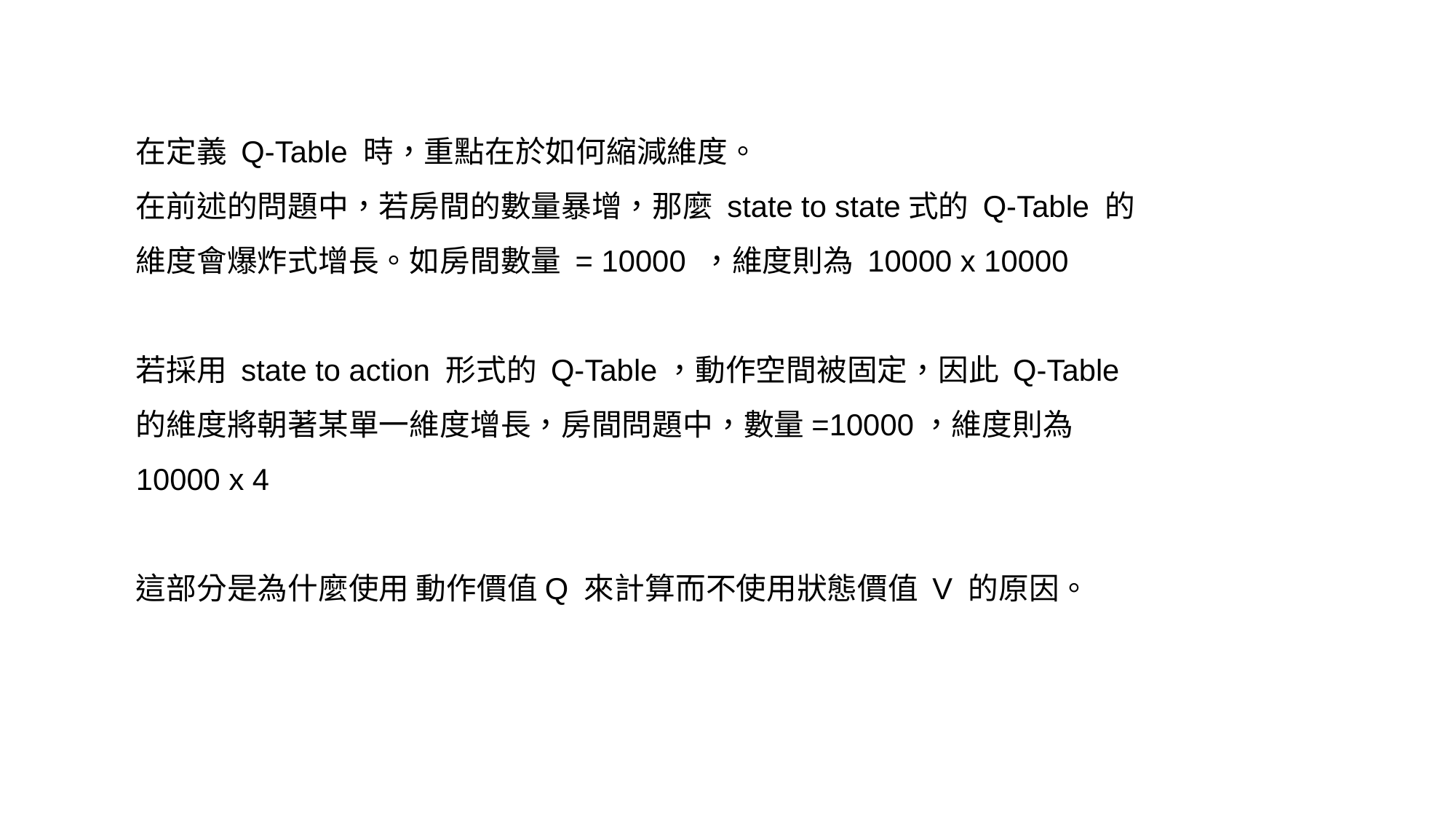

在定義 Q-Table 時，重點在於如何縮減維度。
在前述的問題中，若房間的數量暴增，那麼 state to state式的 Q-Table 的維度會爆炸式增長。如房間數量 = 10000 ，維度則為 10000 x 10000

若採用 state to action 形式的 Q-Table，動作空間被固定，因此 Q-Table 的維度將朝著某單一維度增長，房間問題中，數量=10000，維度則為 10000 x 4

這部分是為什麼使用 動作價值Q 來計算而不使用狀態價值 V 的原因。